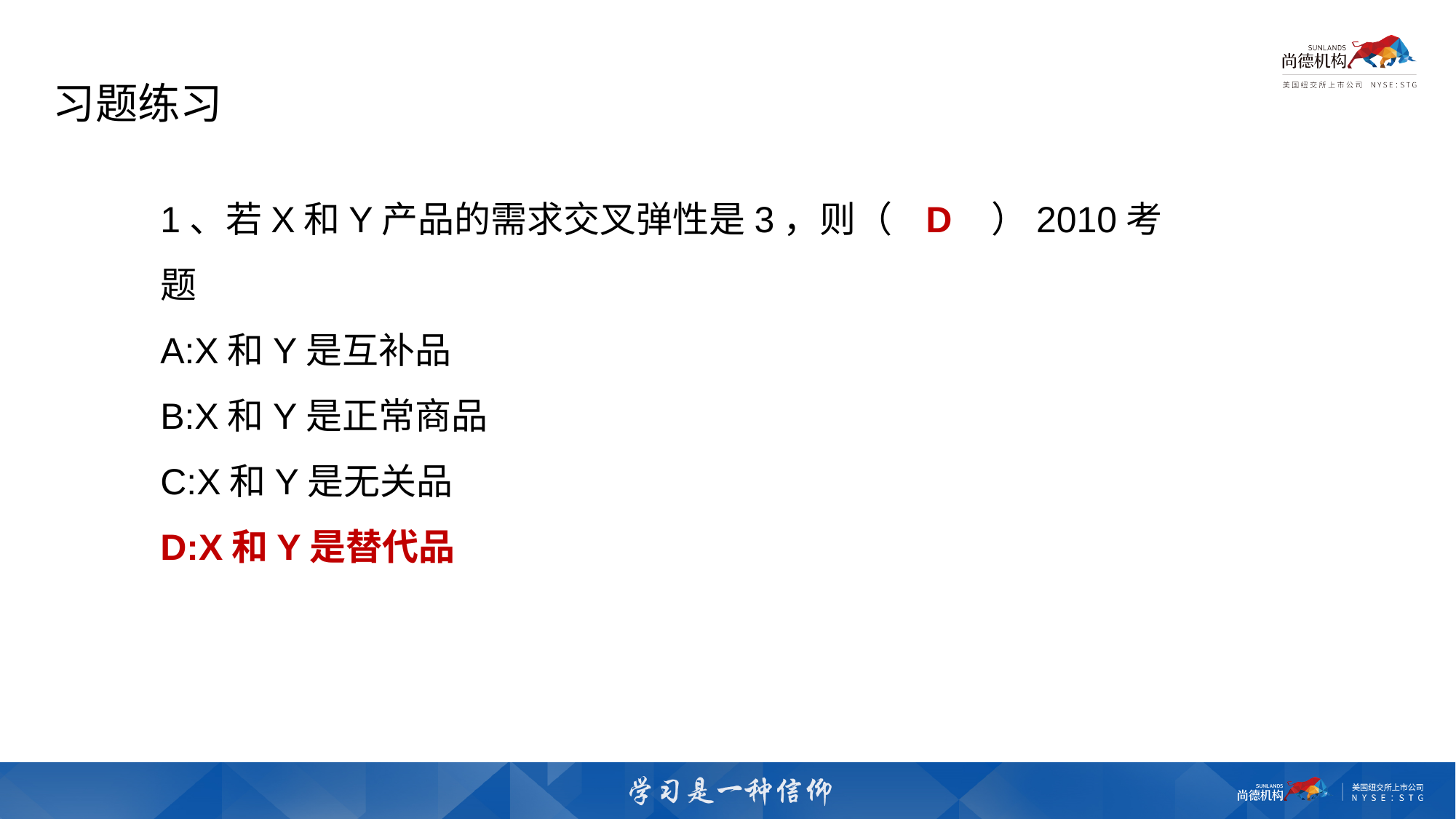

习题练习
1、若X和Y产品的需求交叉弹性是3，则（   D   ）2010考题
A:X和Y是互补品
B:X和Y是正常商品
C:X和Y是无关品
D:X和Y是替代品